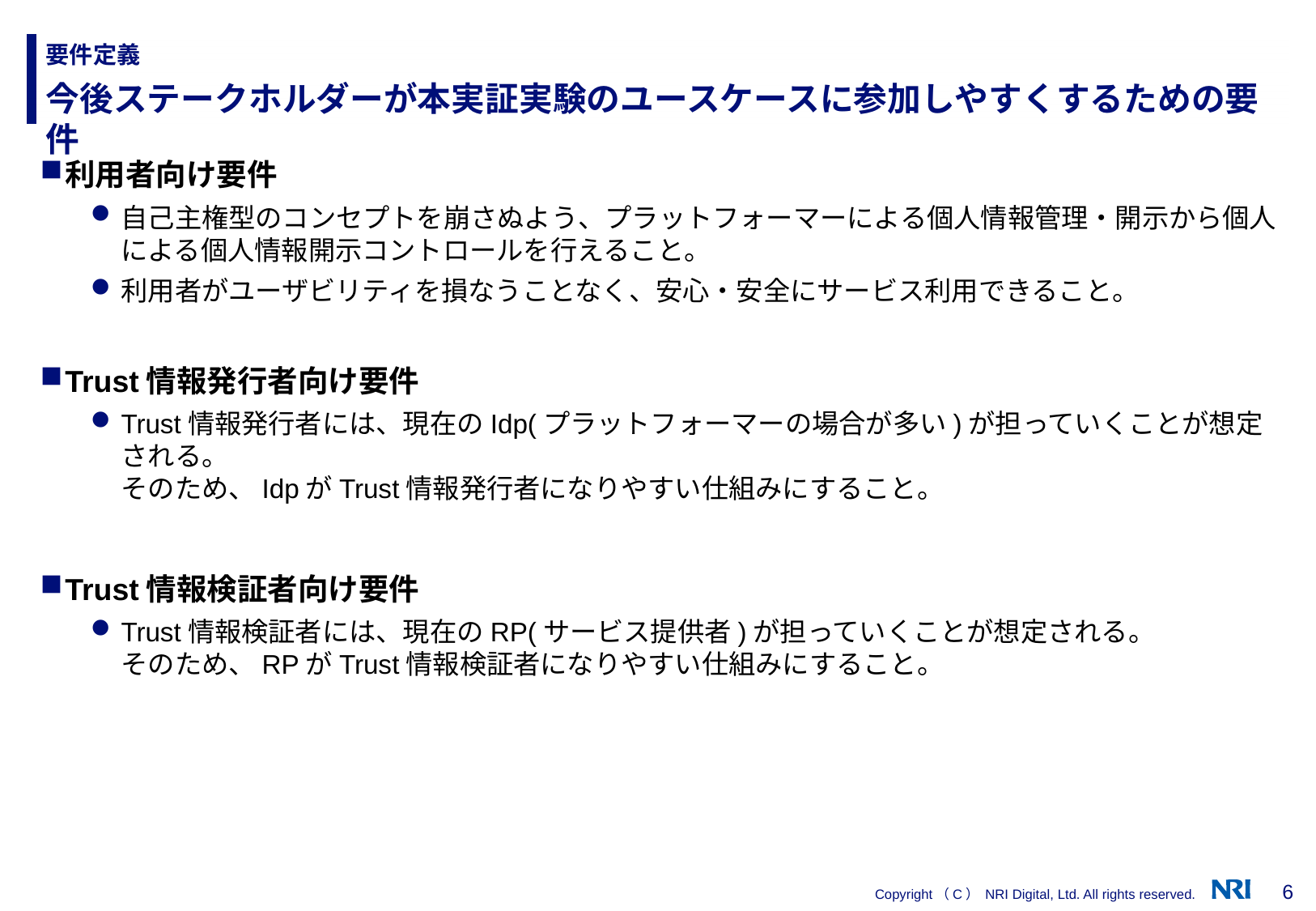

# 要件定義
今後ステークホルダーが本実証実験のユースケースに参加しやすくするための要件
利用者向け要件
自己主権型のコンセプトを崩さぬよう、プラットフォーマーによる個人情報管理・開示から個人による個人情報開示コントロールを行えること。
利用者がユーザビリティを損なうことなく、安心・安全にサービス利用できること。

Trust情報発行者向け要件
Trust情報発行者には、現在のIdp(プラットフォーマーの場合が多い)が担っていくことが想定される。
そのため、IdpがTrust情報発行者になりやすい仕組みにすること。

Trust情報検証者向け要件
Trust情報検証者には、現在のRP(サービス提供者)が担っていくことが想定される。
そのため、RPがTrust情報検証者になりやすい仕組みにすること。